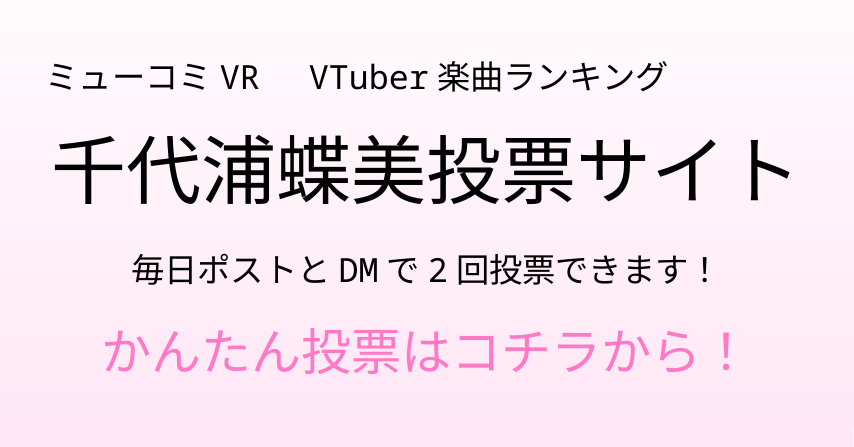

ミューコミVR　VTuber楽曲ランキング
千代浦蝶美投票サイト
毎日ポストとDMで2回投票できます！
かんたん投票はコチラから！